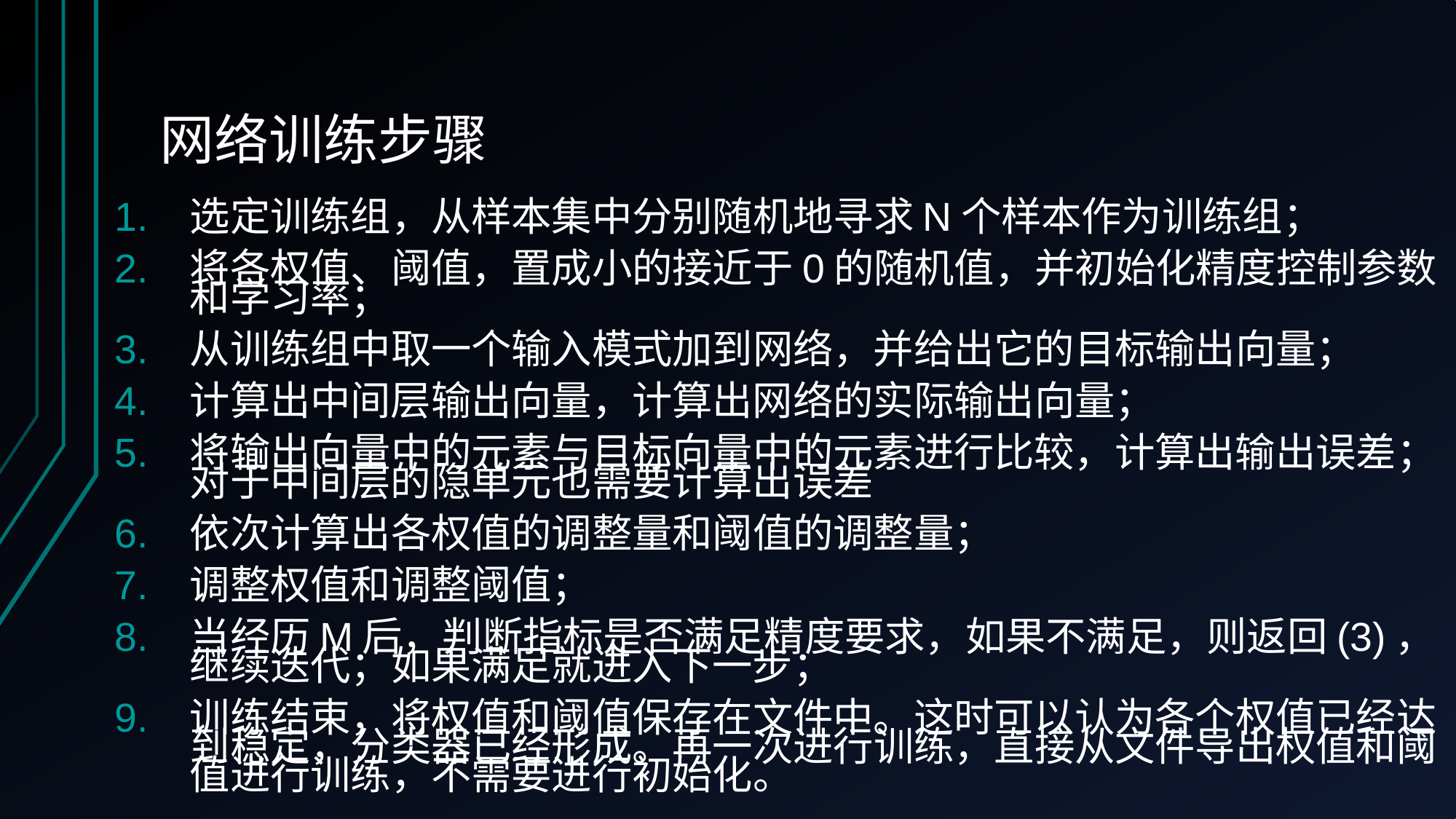

# 网络训练步骤
选定训练组，从样本集中分别随机地寻求N个样本作为训练组；
将各权值、阈值，置成小的接近于0的随机值，并初始化精度控制参数和学习率；
从训练组中取一个输入模式加到网络，并给出它的目标输出向量；
计算出中间层输出向量，计算出网络的实际输出向量；
将输出向量中的元素与目标向量中的元素进行比较，计算出输出误差；对于中间层的隐单元也需要计算出误差
依次计算出各权值的调整量和阈值的调整量；
调整权值和调整阈值；
当经历M后，判断指标是否满足精度要求，如果不满足，则返回(3)，继续迭代；如果满足就进入下一步；
训练结束，将权值和阈值保存在文件中。这时可以认为各个权值已经达到稳定，分类器已经形成。再一次进行训练，直接从文件导出权值和阈值进行训练，不需要进行初始化。